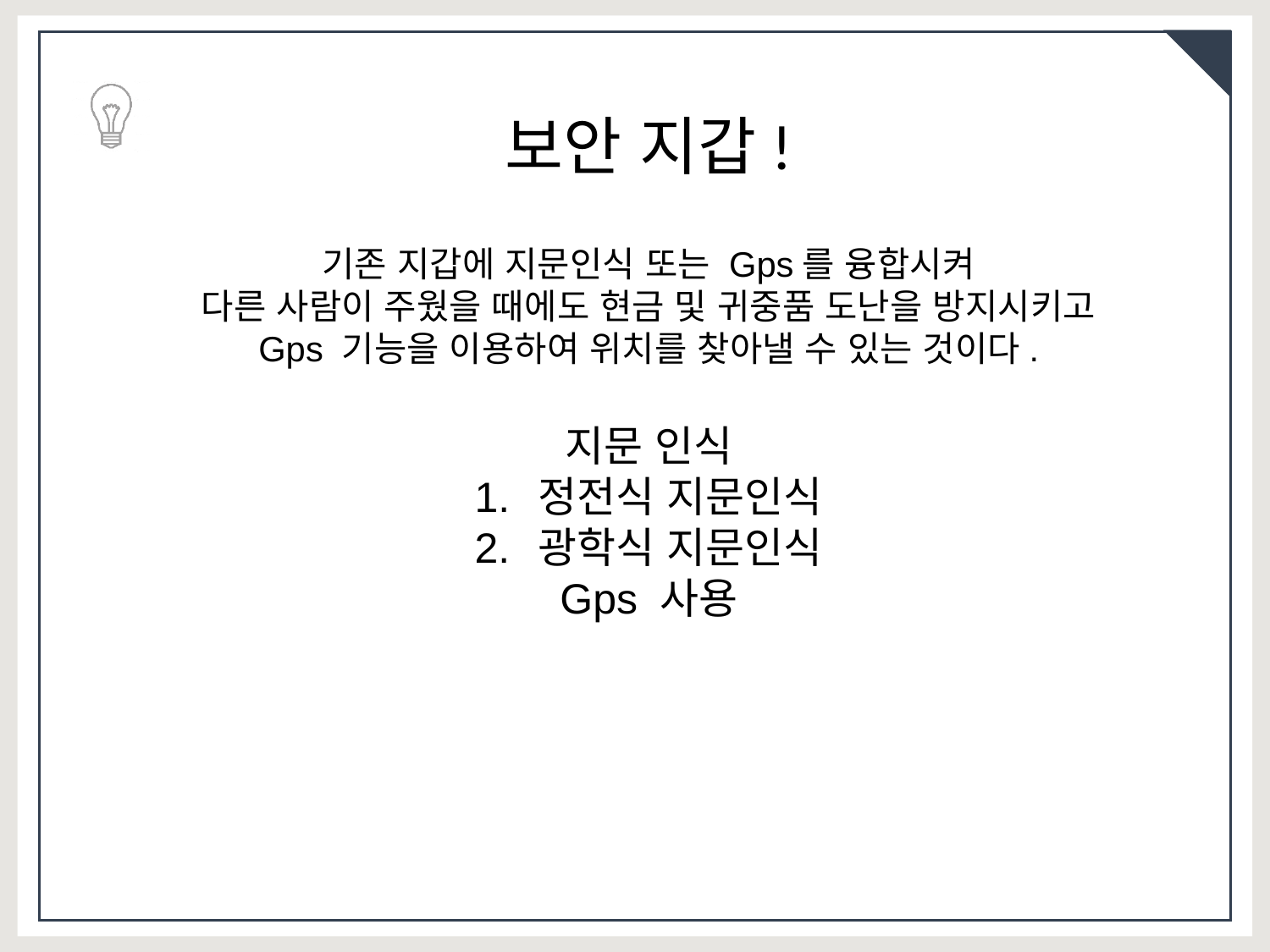

# 보안 지갑!
기존 지갑에 지문인식 또는 Gps를 융합시켜
다른 사람이 주웠을 때에도 현금 및 귀중품 도난을 방지시키고 Gps 기능을 이용하여 위치를 찾아낼 수 있는 것이다.

지문 인식
정전식 지문인식
광학식 지문인식
Gps 사용